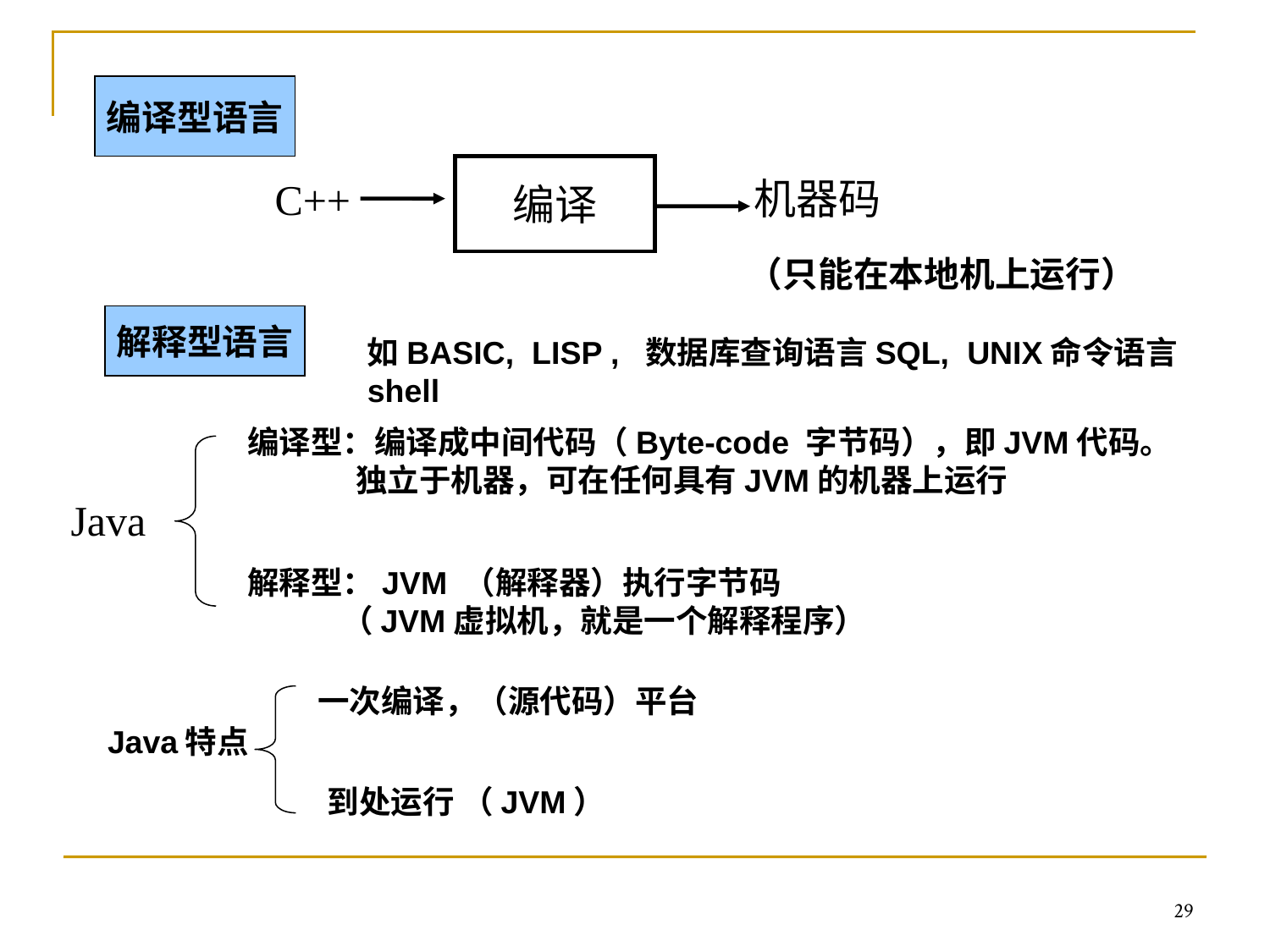

编译型语言
编译
机器码
C++

（只能在本地机上运行）
解释型语言
如BASIC,  LISP ,  数据库查询语言SQL,  UNIX命令语言shell
编译型：编译成中间代码（Byte-code 字节码），即JVM代码。
              独立于机器，可在任何具有JVM的机器上运行

Java
解释型：JVM （解释器）执行字节码
            （JVM虚拟机，就是一个解释程序）
一次编译，（源代码）平台

Java特点

到处运行 （JVM）
29